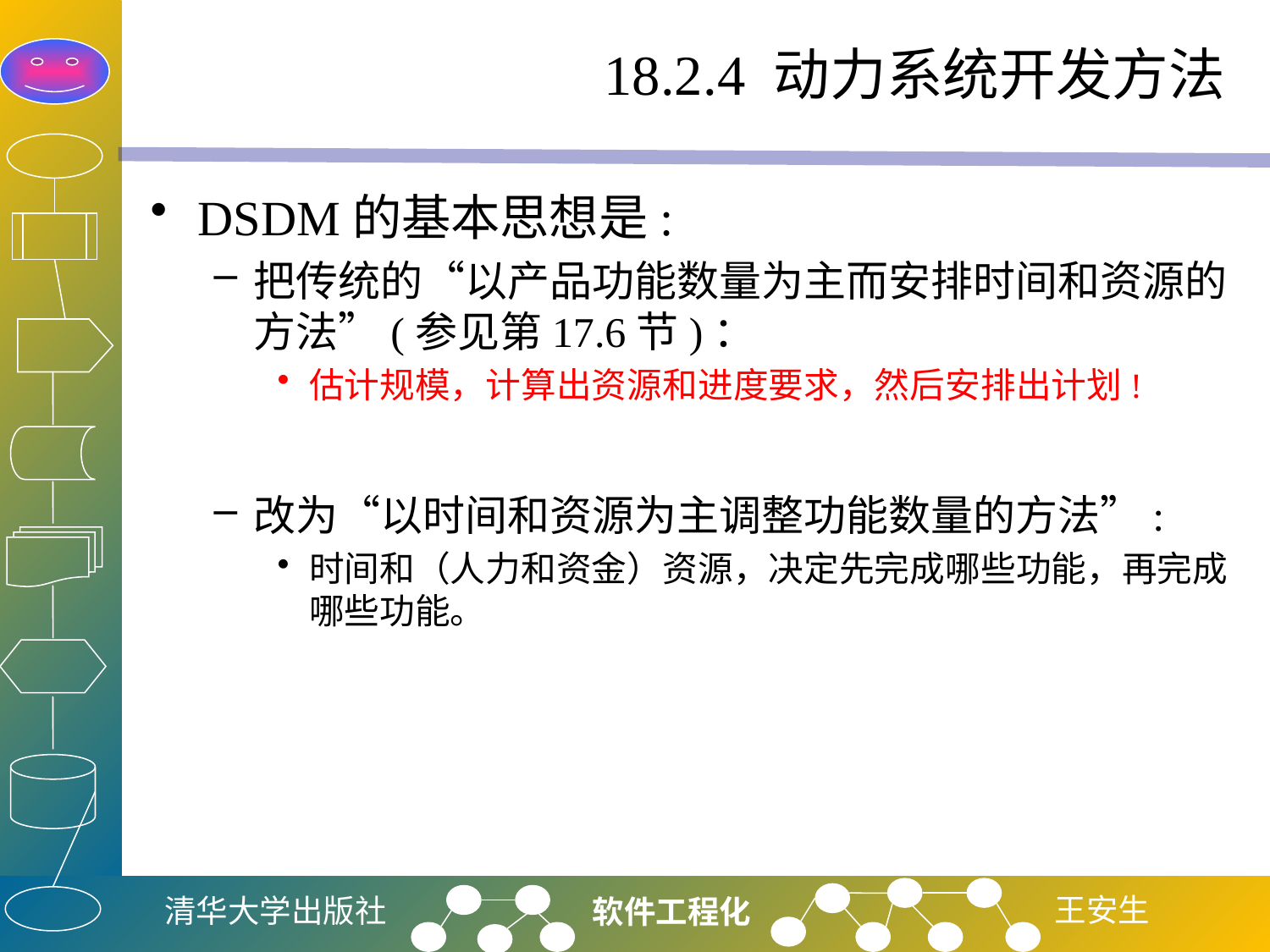

# 18.2.4 动力系统开发方法
DSDM的基本思想是:
把传统的“以产品功能数量为主而安排时间和资源的方法”(参见第17.6节)：
估计规模，计算出资源和进度要求，然后安排出计划!

改为“以时间和资源为主调整功能数量的方法”:
时间和（人力和资金）资源，决定先完成哪些功能，再完成哪些功能。